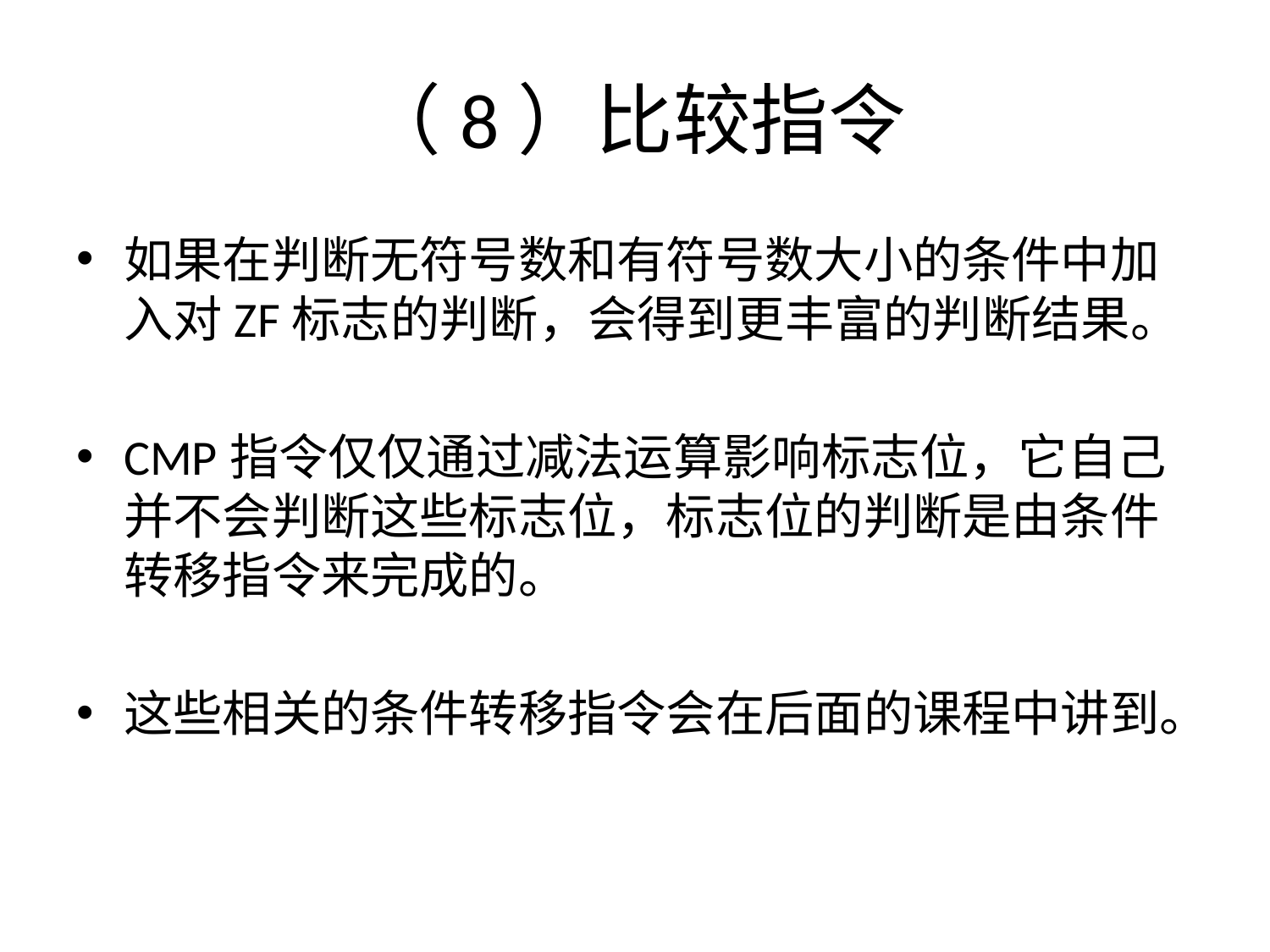

# （8）比较指令
如果在判断无符号数和有符号数大小的条件中加入对ZF标志的判断，会得到更丰富的判断结果。

CMP指令仅仅通过减法运算影响标志位，它自己并不会判断这些标志位，标志位的判断是由条件转移指令来完成的。

这些相关的条件转移指令会在后面的课程中讲到。